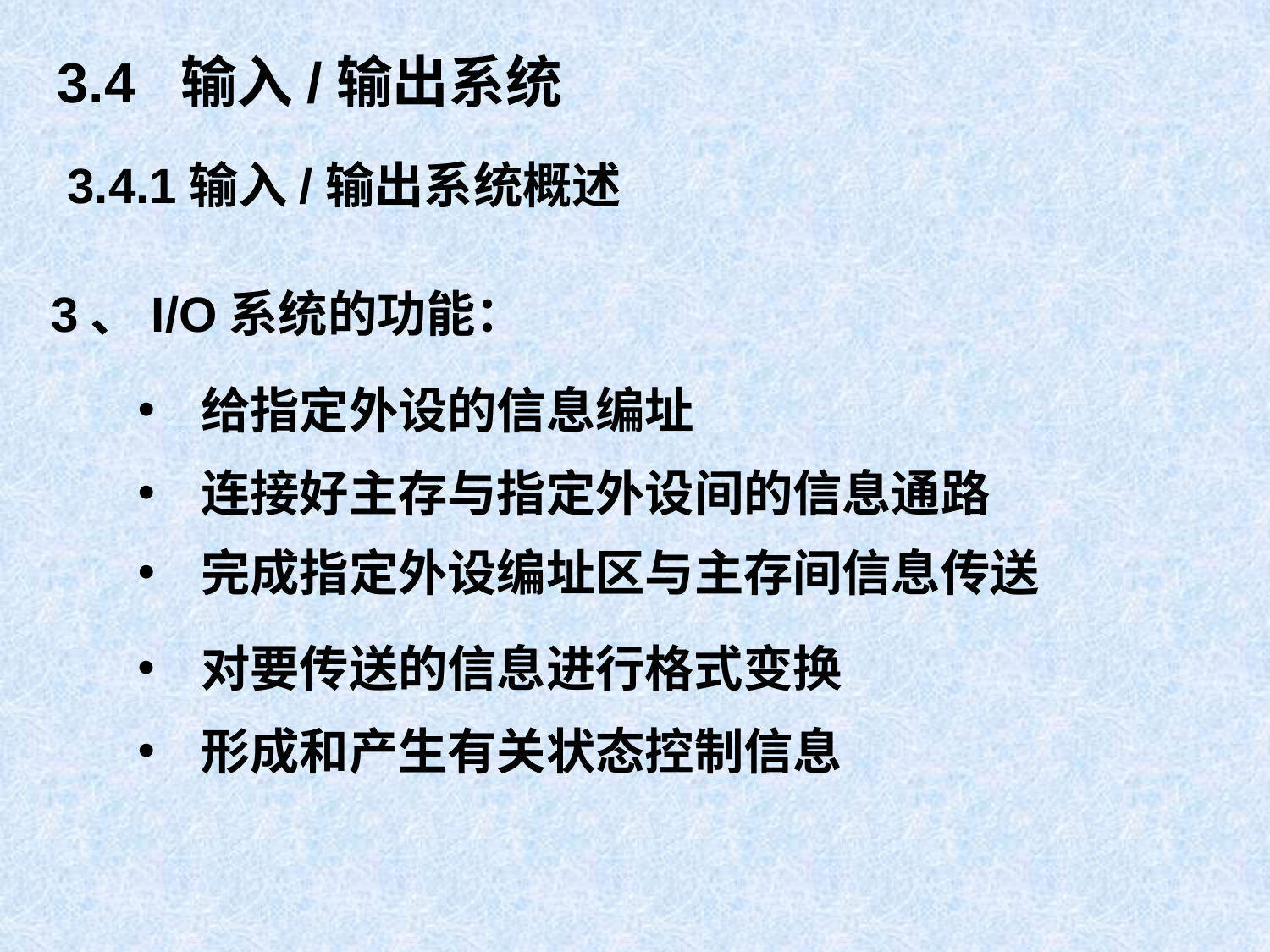

3.4  输入/输出系统
3.4.1输入/输出系统概述

3、I/O系统的功能：
给指定外设的信息编址
连接好主存与指定外设间的信息通路
完成指定外设编址区与主存间信息传送
对要传送的信息进行格式变换
形成和产生有关状态控制信息